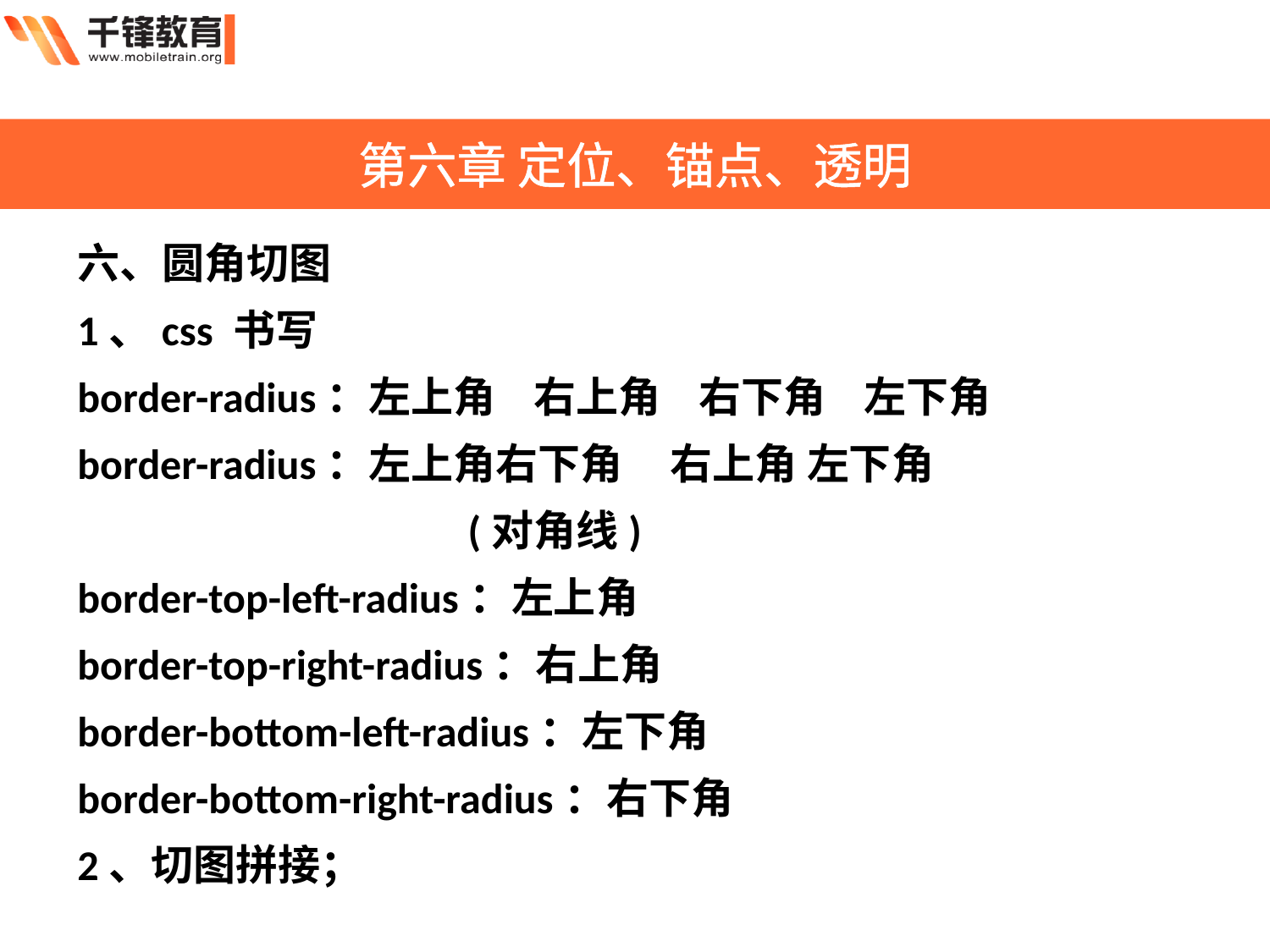

第六章 定位、锚点、透明
六、圆角切图
1、css 书写
border-radius：左上角    右上角    右下角    左下角
border-radius：左上角右下角     右上角 左下角
                                         (对角线)
border-top-left-radius：左上角
border-top-right-radius：右上角
border-bottom-left-radius：左下角
border-bottom-right-radius：右下角
2、切图拼接；